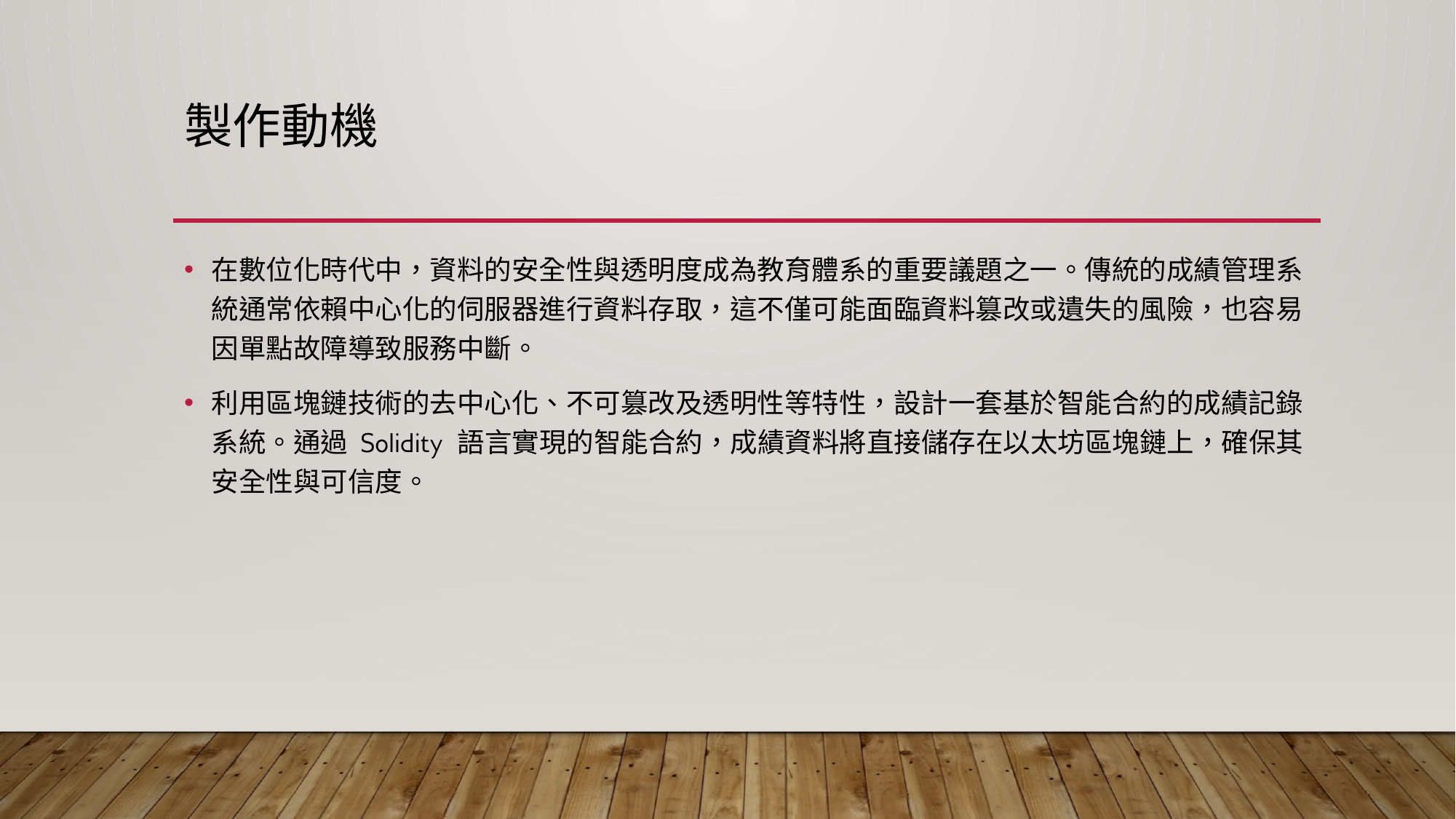

# 製作動機
在數位化時代中，資料的安全性與透明度成為教育體系的重要議題之一。傳統的成績管理系統通常依賴中心化的伺服器進行資料存取，這不僅可能面臨資料篡改或遺失的風險，也容易因單點故障導致服務中斷。
利用區塊鏈技術的去中心化、不可篡改及透明性等特性，設計一套基於智能合約的成績記錄系統。通過 Solidity 語言實現的智能合約，成績資料將直接儲存在以太坊區塊鏈上，確保其安全性與可信度。